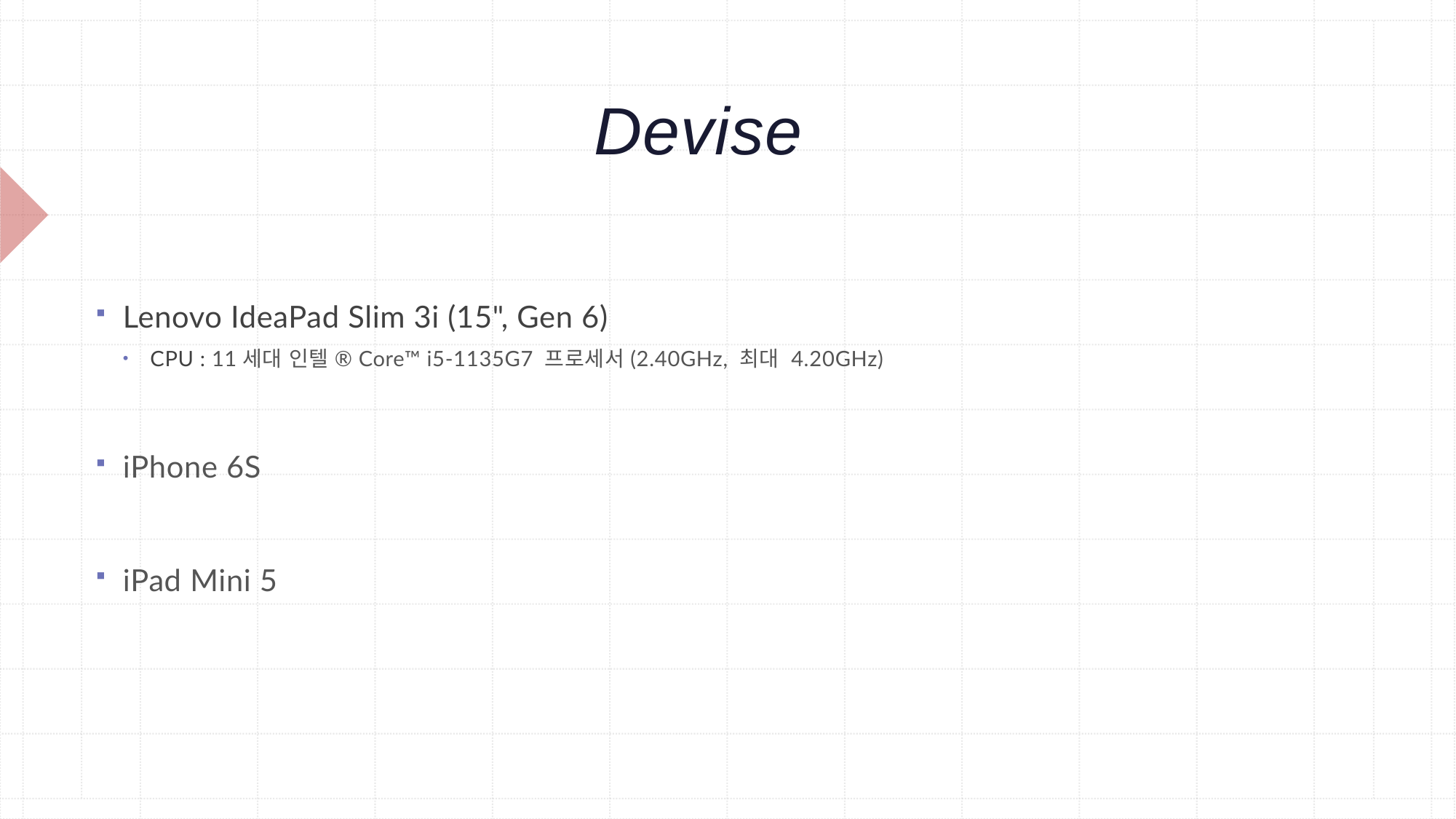

# Devise
Lenovo IdeaPad Slim 3i (15", Gen 6)
CPU : 11세대 인텔® Core™ i5-1135G7 프로세서(2.40GHz, 최대 4.20GHz)

iPhone 6S

iPad Mini 5